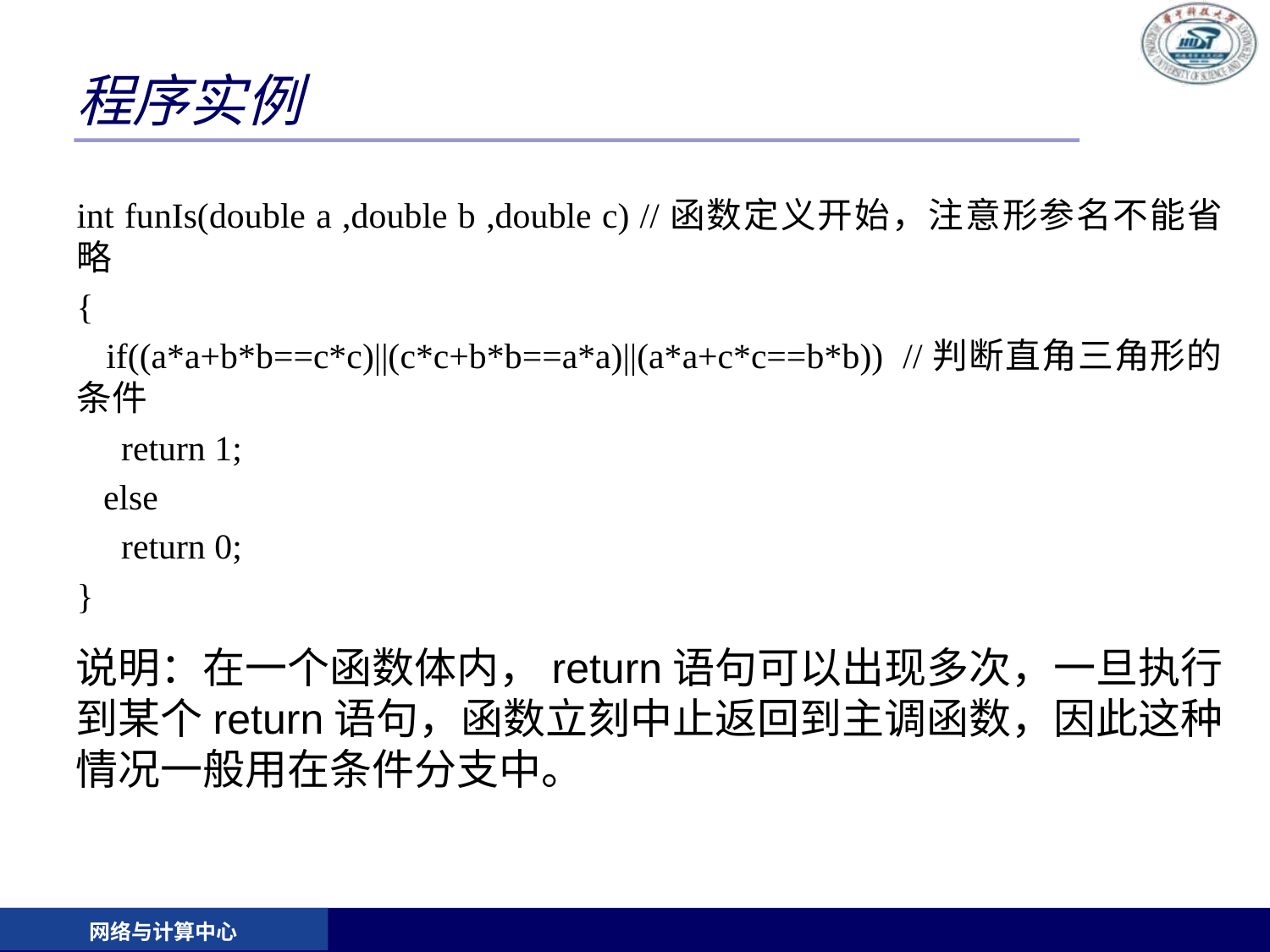

# 程序实例
int funIs(double a ,double b ,double c) //函数定义开始，注意形参名不能省略
{
   if((a*a+b*b==c*c)||(c*c+b*b==a*a)||(a*a+c*c==b*b))  //判断直角三角形的条件
     return 1;
   else
     return 0;
}

说明：在一个函数体内，return语句可以出现多次，一旦执行到某个return语句，函数立刻中止返回到主调函数，因此这种情况一般用在条件分支中。
网络与计算中心